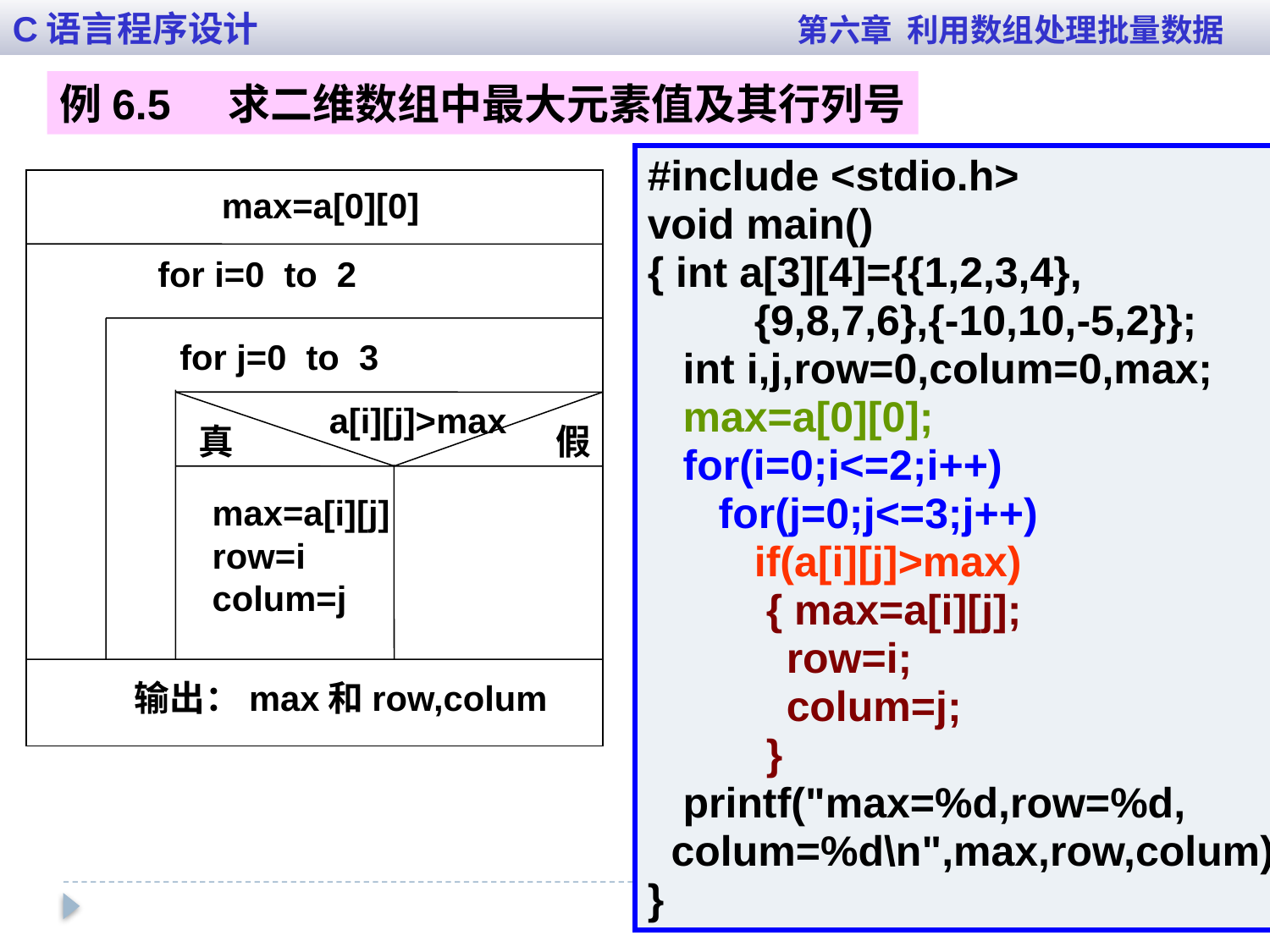

C语言程序设计                                                                   第六章  利用数组处理批量数据
例6.5    求二维数组中最大元素值及其行列号
#include <stdio.h>
void main()
{ int a[3][4]={{1,2,3,4},
         {9,8,7,6},{-10,10,-5,2}};
   int i,j,row=0,colum=0,max;
   max=a[0][0];
   for(i=0;i<=2;i++)
      for(j=0;j<=3;j++)
         if(a[i][j]>max)
          { max=a[i][j];
	 row=i;
	 colum=j;
          }
   printf("max=%d,row=%d,
  colum=%d\n",max,row,colum);
}

max=a[0][0]

for i=0  to  2

for j=0  to  3

a[i][j]>max

真
假

max=a[i][j]
row=i
colum=j

输出：max和row,colum